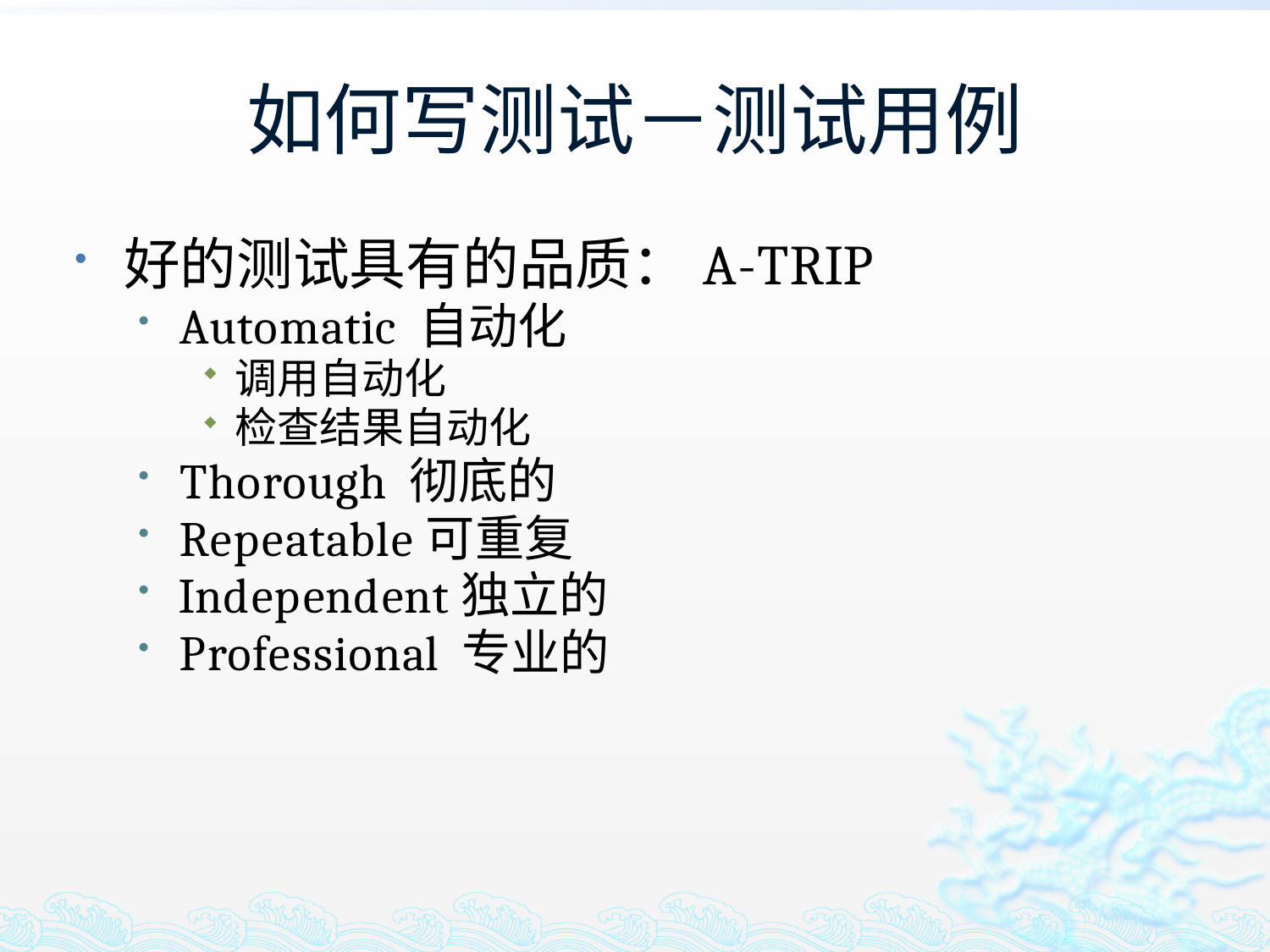

# 如何写测试－测试用例
好的测试具有的品质：A-TRIP
Automatic 自动化
调用自动化
检查结果自动化
Thorough 彻底的
Repeatable可重复
Independent独立的
Professional 专业的